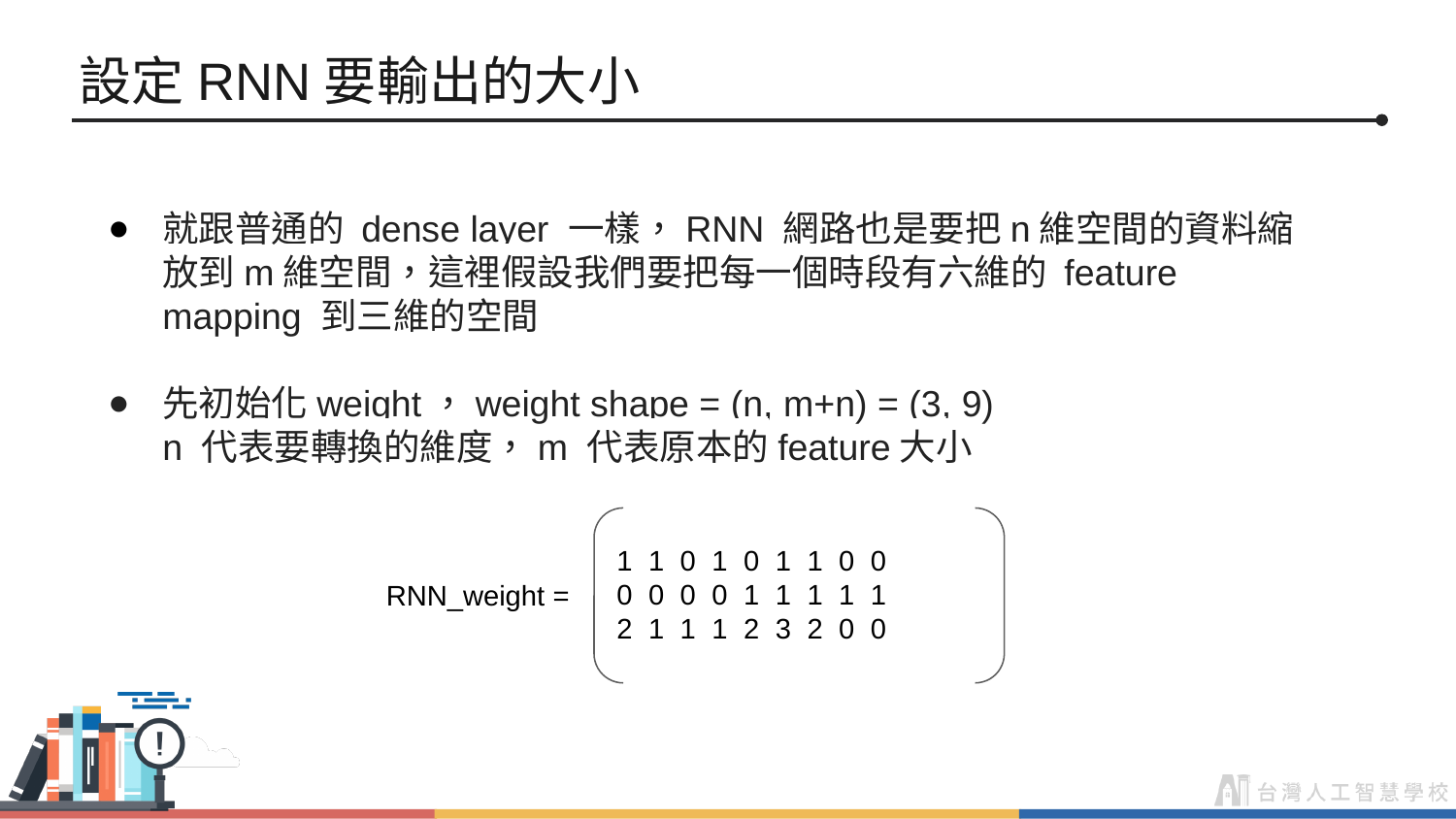

# 設定RNN要輸出的大小
就跟普通的 dense layer 一樣，RNN 網路也是要把n維空間的資料縮放到m維空間，這裡假設我們要把每一個時段有六維的 feature mapping 到三維的空間

先初始化weight，weight shape = (n, m+n) = (3, 9)
n 代表要轉換的維度，m 代表原本的feature大小

 1  1  0  1  0  1  1  0  0
 0  0  0  0  1  1  1  1  1
 2  1  1  1  2  3  2  0  0

RNN_weight =